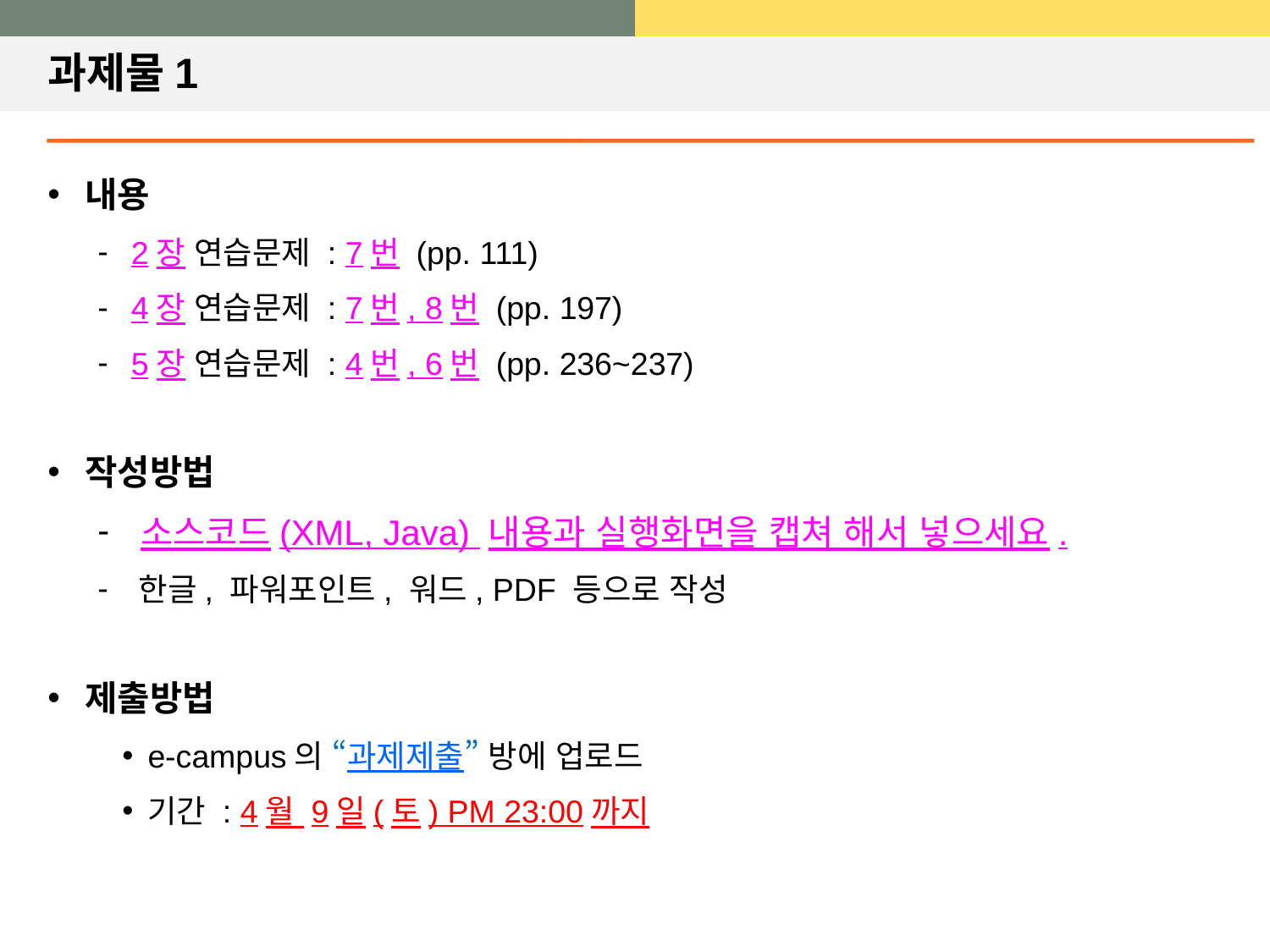

# 과제물1
내용
 2장 연습문제 : 7번 (pp. 111)
 4장 연습문제 : 7번, 8번 (pp. 197)
 5장 연습문제 : 4번, 6번 (pp. 236~237)

작성방법
 소스코드(XML, Java) 내용과 실행화면을 캡쳐 해서 넣으세요.
 한글, 파워포인트, 워드, PDF 등으로 작성

제출방법
e-campus의 “과제제출” 방에 업로드
기간 : 4월 9일(토) PM 23:00까지